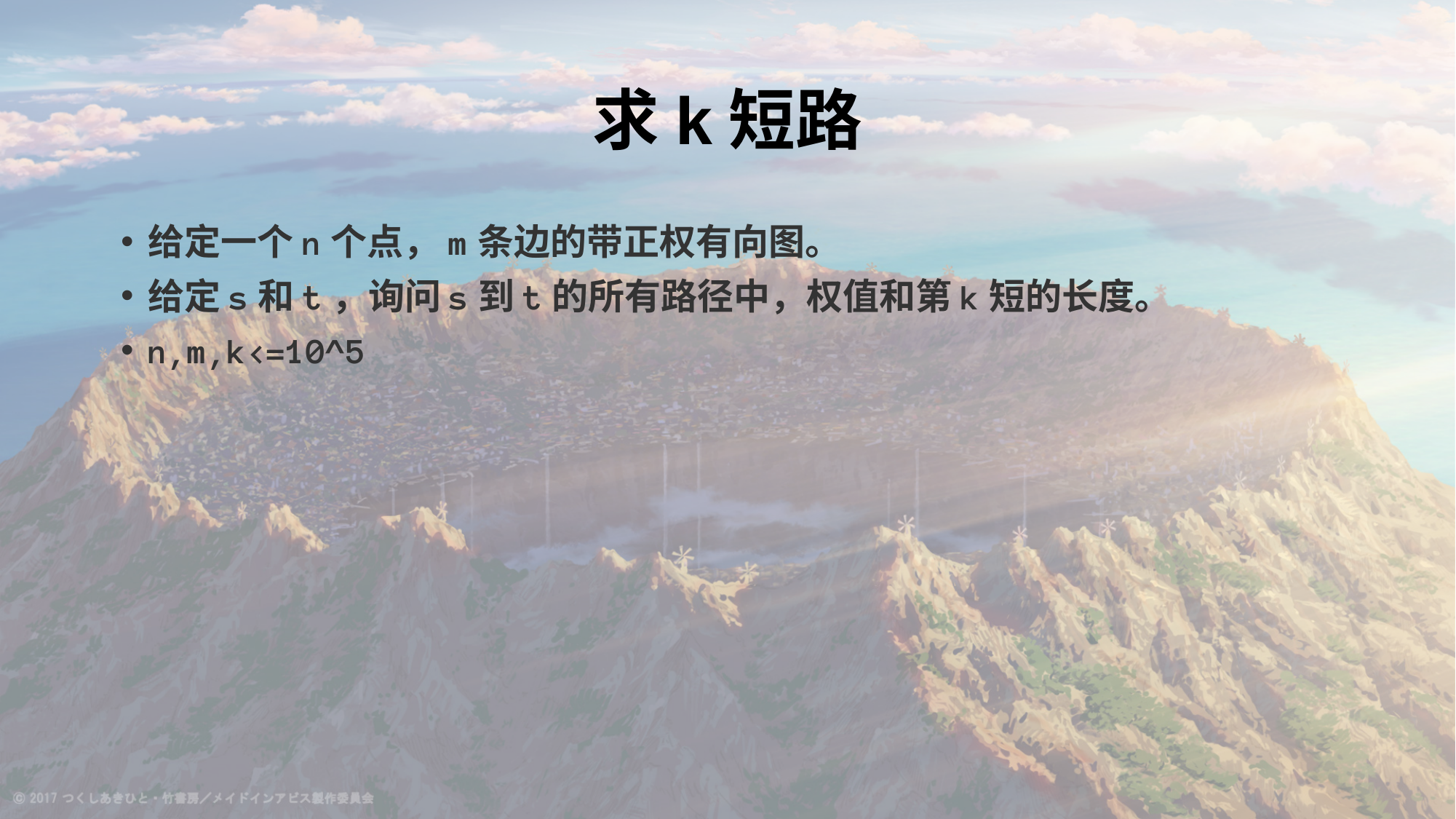

# 求k短路
给定一个n个点，m条边的带正权有向图。
给定s和t，询问s到t的所有路径中，权值和第k短的长度。
n,m,k<=10^5